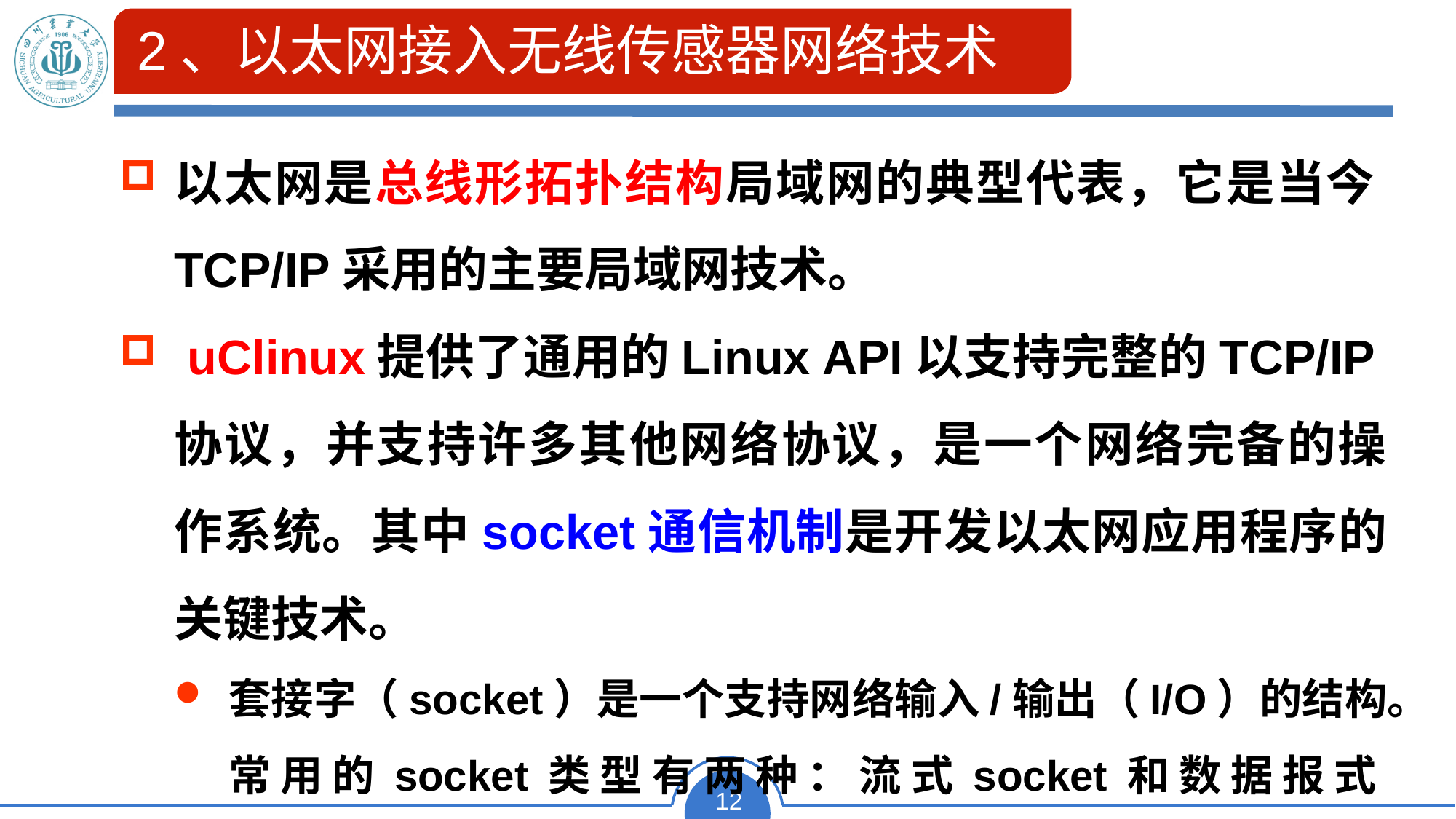

# 2、以太网接入无线传感器网络技术
以太网是总线形拓扑结构局域网的典型代表，它是当今TCP/IP采用的主要局域网技术。
 uClinux提供了通用的Linux API以支持完整的TCP/IP协议，并支持许多其他网络协议，是一个网络完备的操作系统。其中socket通信机制是开发以太网应用程序的关键技术。
套接字（socket）是一个支持网络输入/输出（I/O）的结构。常用的socket类型有两种：流式socket和数据报式socket。